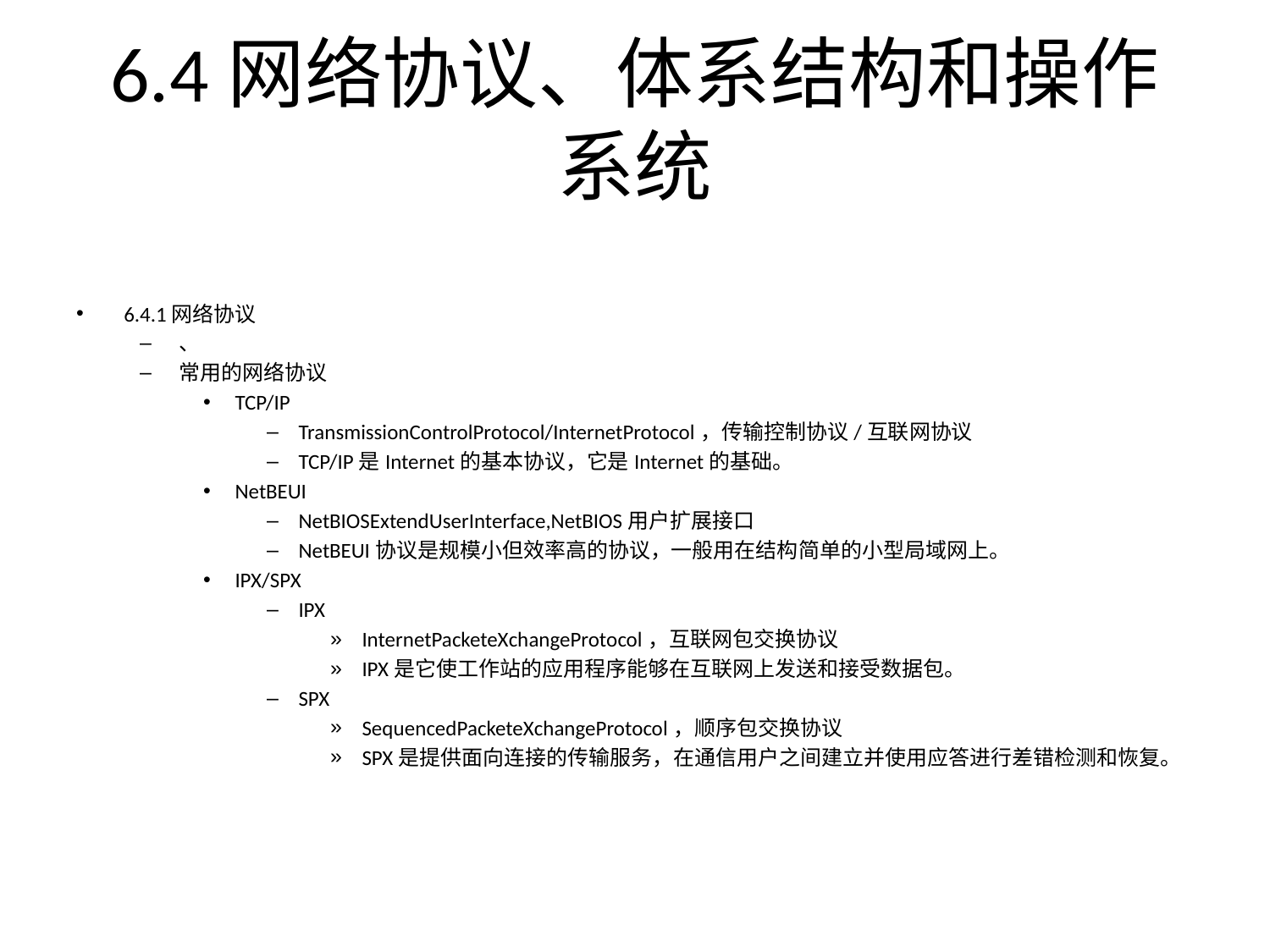

# 6.4网络协议、体系结构和操作系统

6.4.1网络协议
、
常用的网络协议
TCP/IP
TransmissionControlProtocol/InternetProtocol，传输控制协议/互联网协议
TCP/IP是Internet的基本协议，它是Internet的基础。
NetBEUI
NetBIOSExtendUserInterface,NetBIOS用户扩展接口
NetBEUI协议是规模小但效率高的协议，一般用在结构简单的小型局域网上。
IPX/SPX
IPX
InternetPacketeXchangeProtocol，互联网包交换协议
IPX是它使工作站的应用程序能够在互联网上发送和接受数据包。
SPX
SequencedPacketeXchangeProtocol，顺序包交换协议
SPX是提供面向连接的传输服务，在通信用户之间建立并使用应答进行差错检测和恢复。